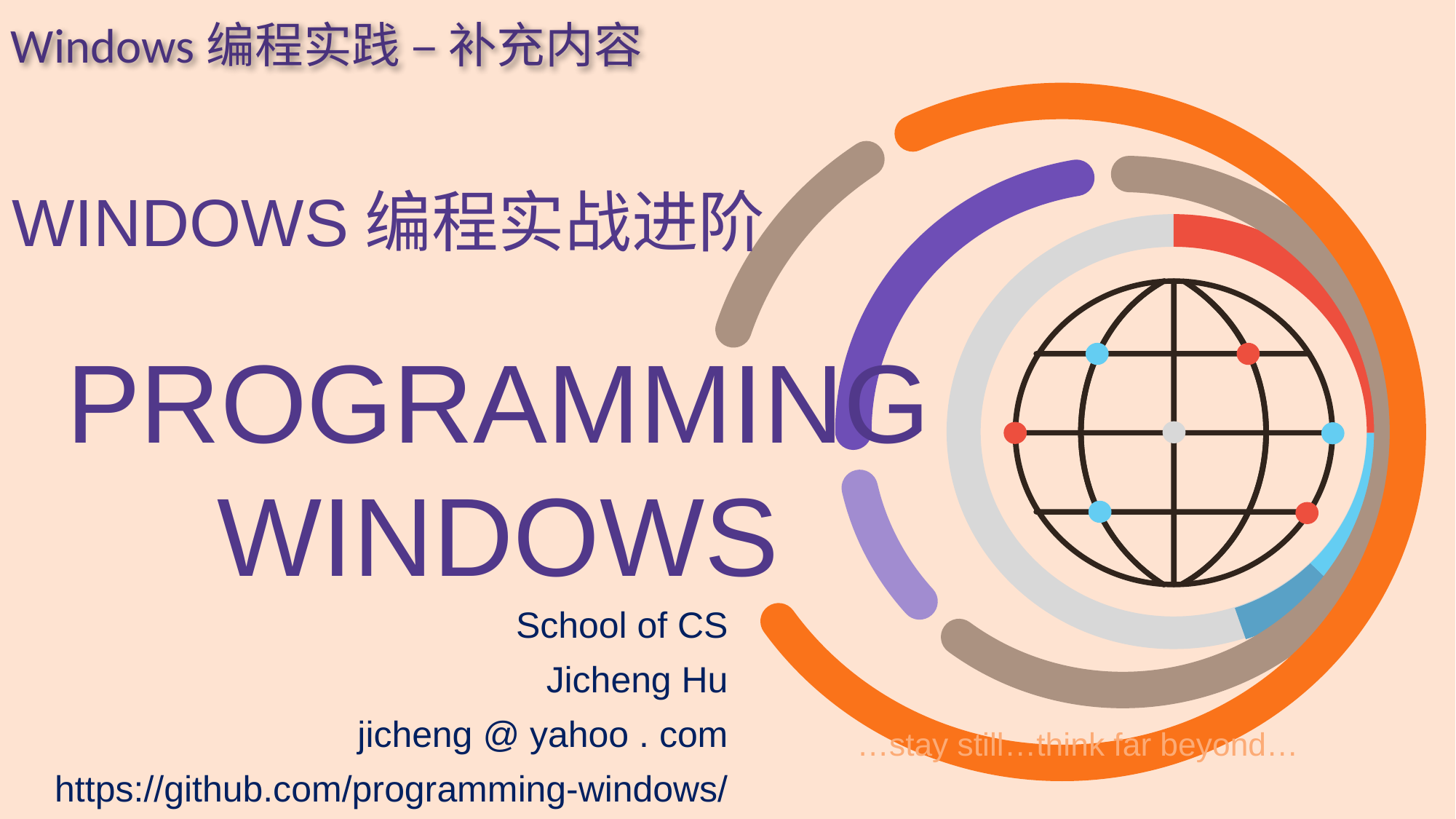

Windows编程实践 – 补充内容
WINDOWS编程实战进阶
School of CS
Jicheng Hu
jicheng @ yahoo . com
https://github.com/programming-windows/